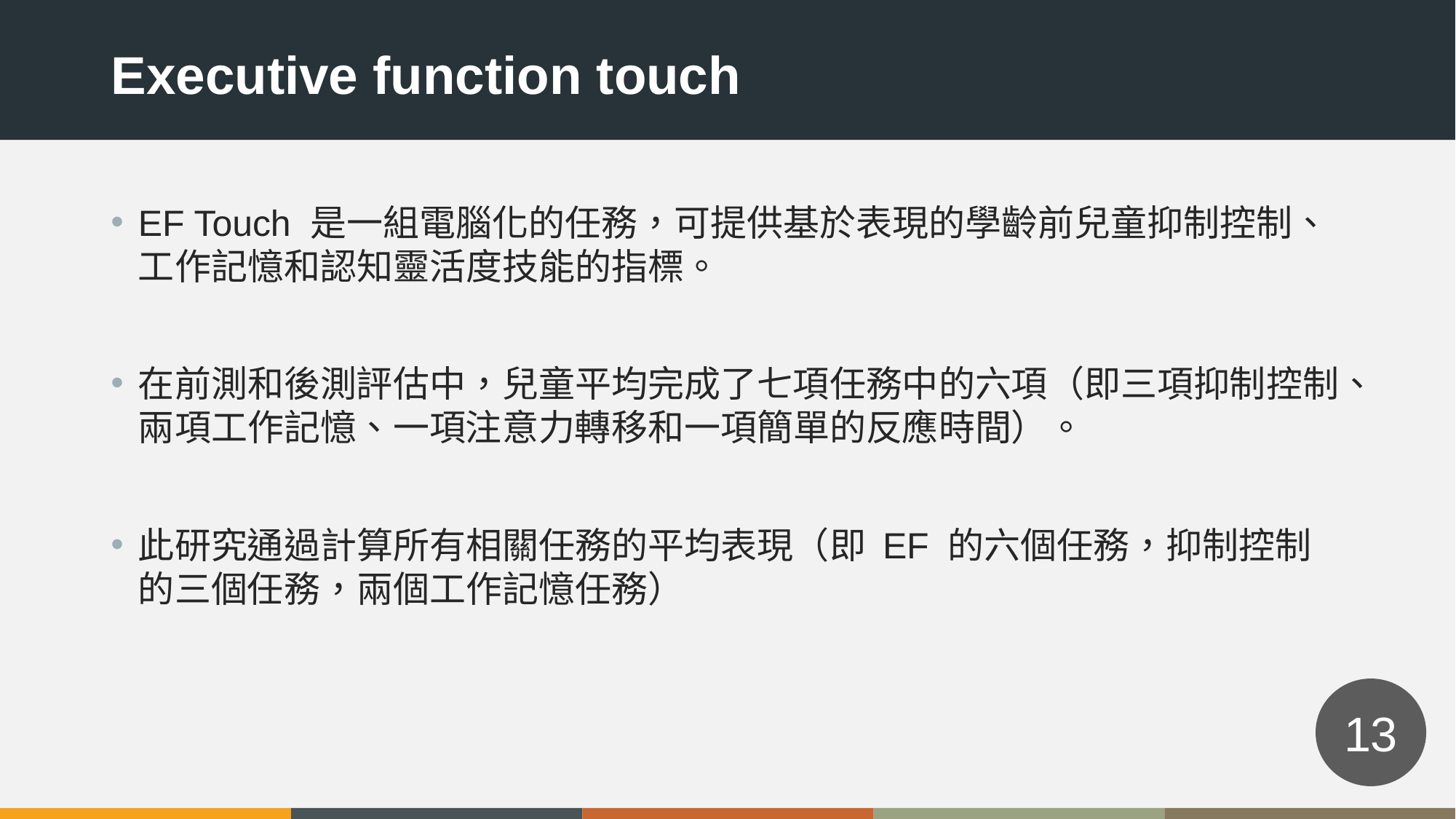

Executive function touch
EF Touch 是一組電腦化的任務，可提供基於表現的學齡前兒童抑制控制、工作記憶和認知靈活度技能的指標。

在前測和後測評估中，兒童平均完成了七項任務中的六項（即三項抑制控制、兩項工作記憶、一項注意力轉移和一項簡單的反應時間）。

此研究通過計算所有相關任務的平均表現（即 EF 的六個任務，抑制控制的三個任務，兩個工作記憶任務）
13